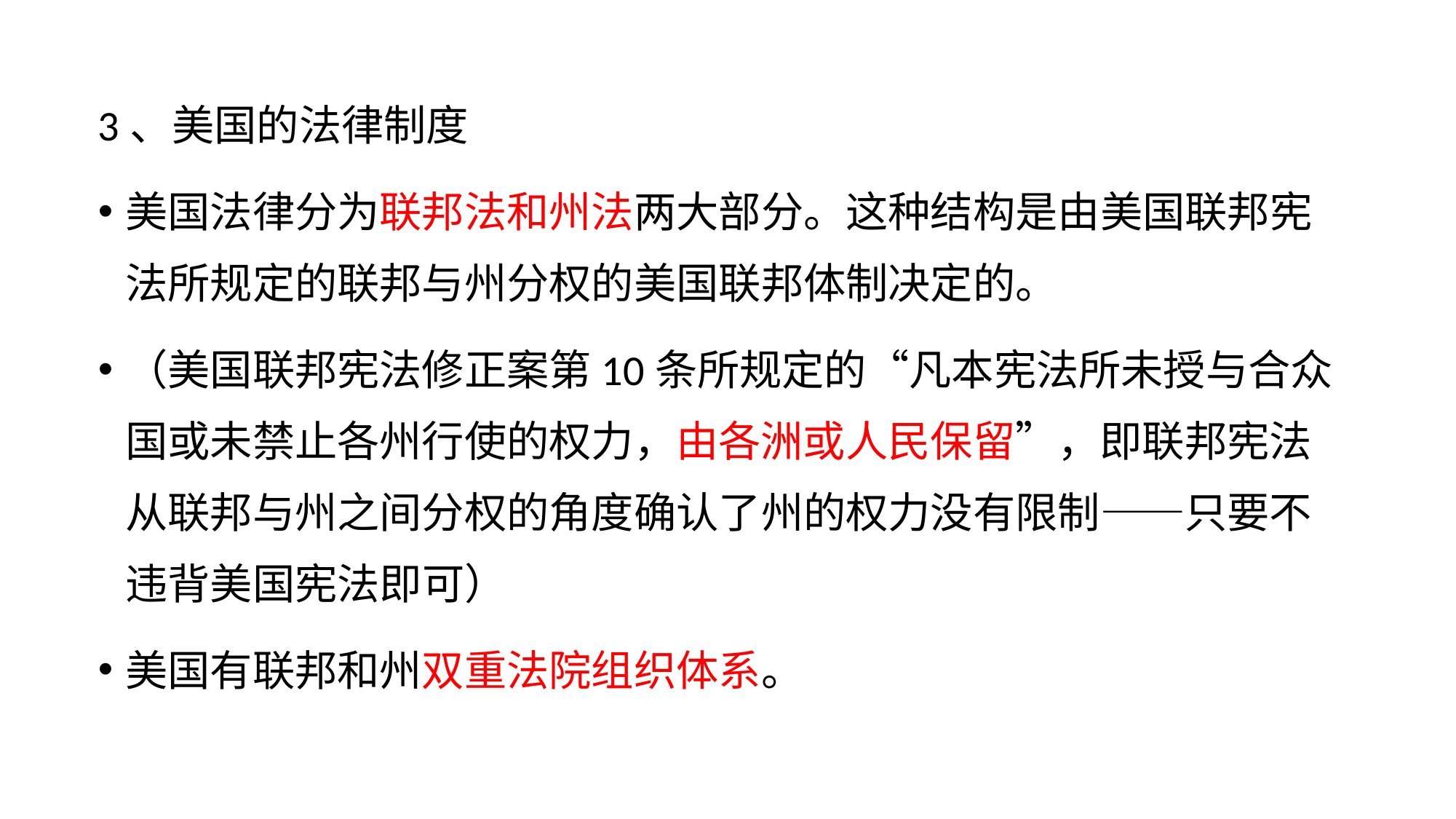

#
3、美国的法律制度
美国法律分为联邦法和州法两大部分。这种结构是由美国联邦宪法所规定的联邦与州分权的美国联邦体制决定的。
（美国联邦宪法修正案第10条所规定的“凡本宪法所未授与合众国或未禁止各州行使的权力，由各洲或人民保留”，即联邦宪法从联邦与州之间分权的角度确认了州的权力没有限制——只要不违背美国宪法即可）
美国有联邦和州双重法院组织体系。